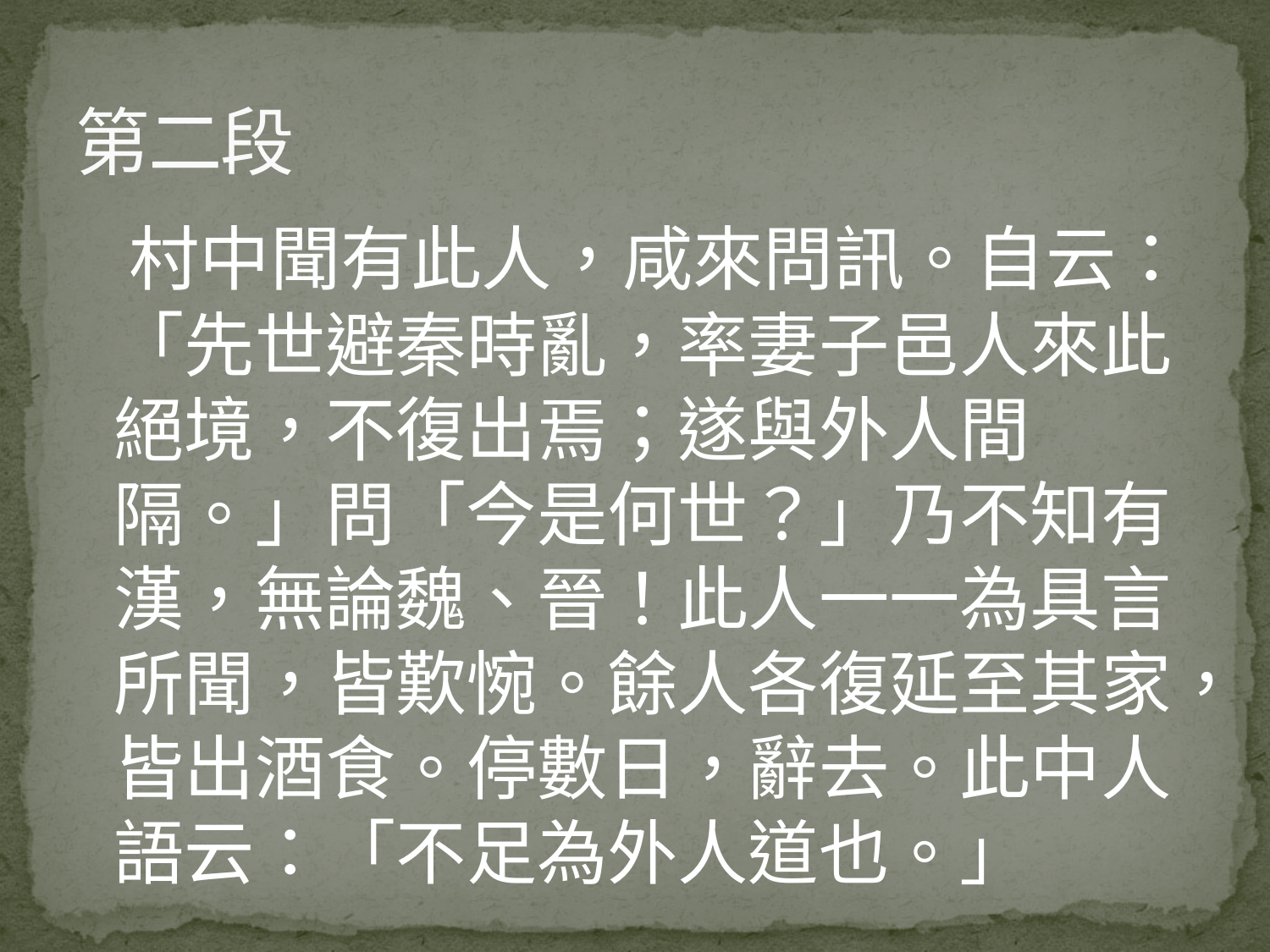

# 第二段
  村中聞有此人，咸來問訊。自云：「先世避秦時亂，率妻子邑人來此絕境，不復出焉；遂與外人間隔。」問「今是何世？」乃不知有漢，無論魏、晉！此人一一為具言所聞，皆歎惋。餘人各復延至其家，皆出酒食。停數日，辭去。此中人語云：「不足為外人道也。」